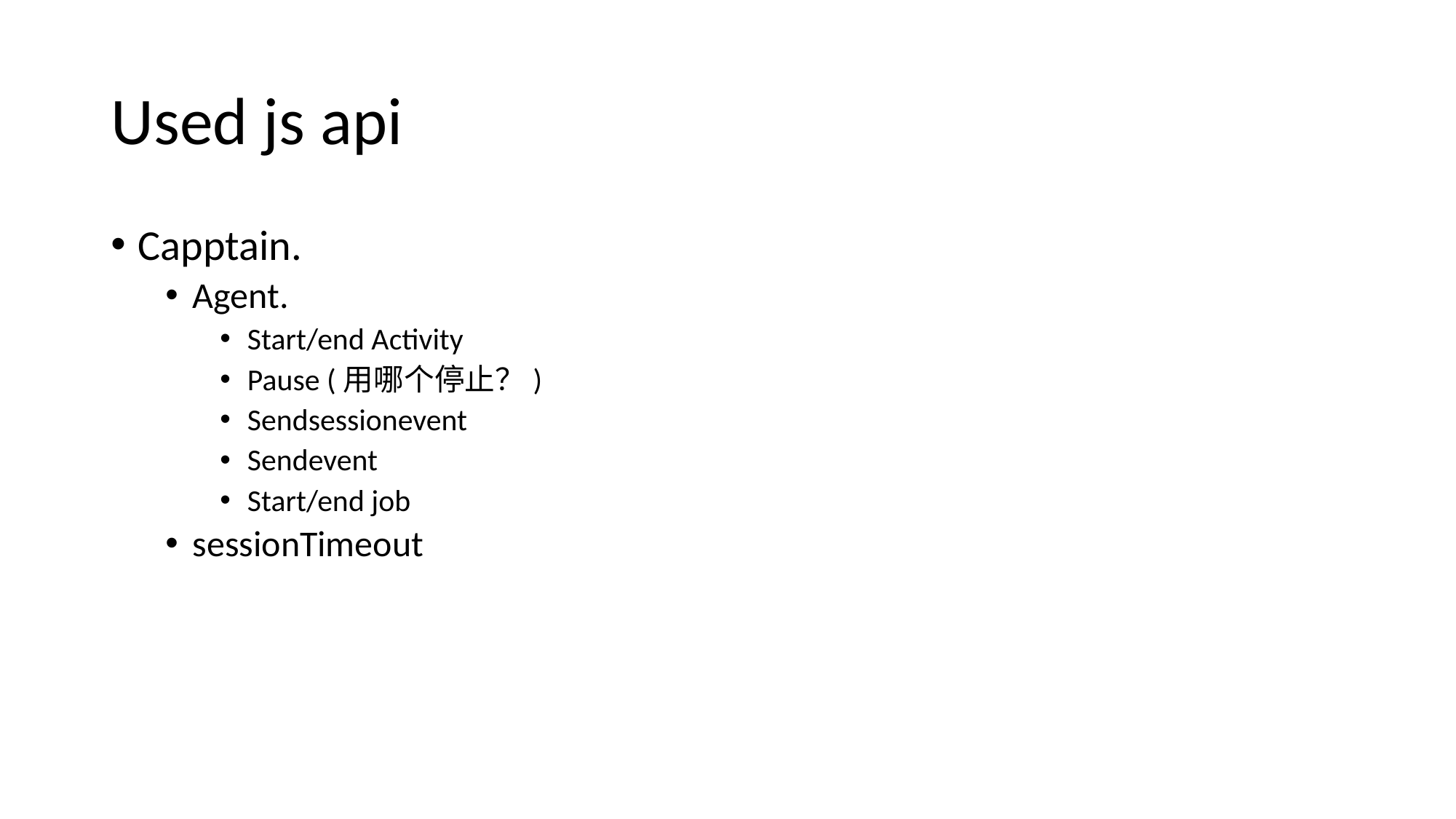

# Used js api
Capptain.
Agent.
Start/end Activity
Pause (用哪个停止？)
Sendsessionevent
Sendevent
Start/end job
sessionTimeout